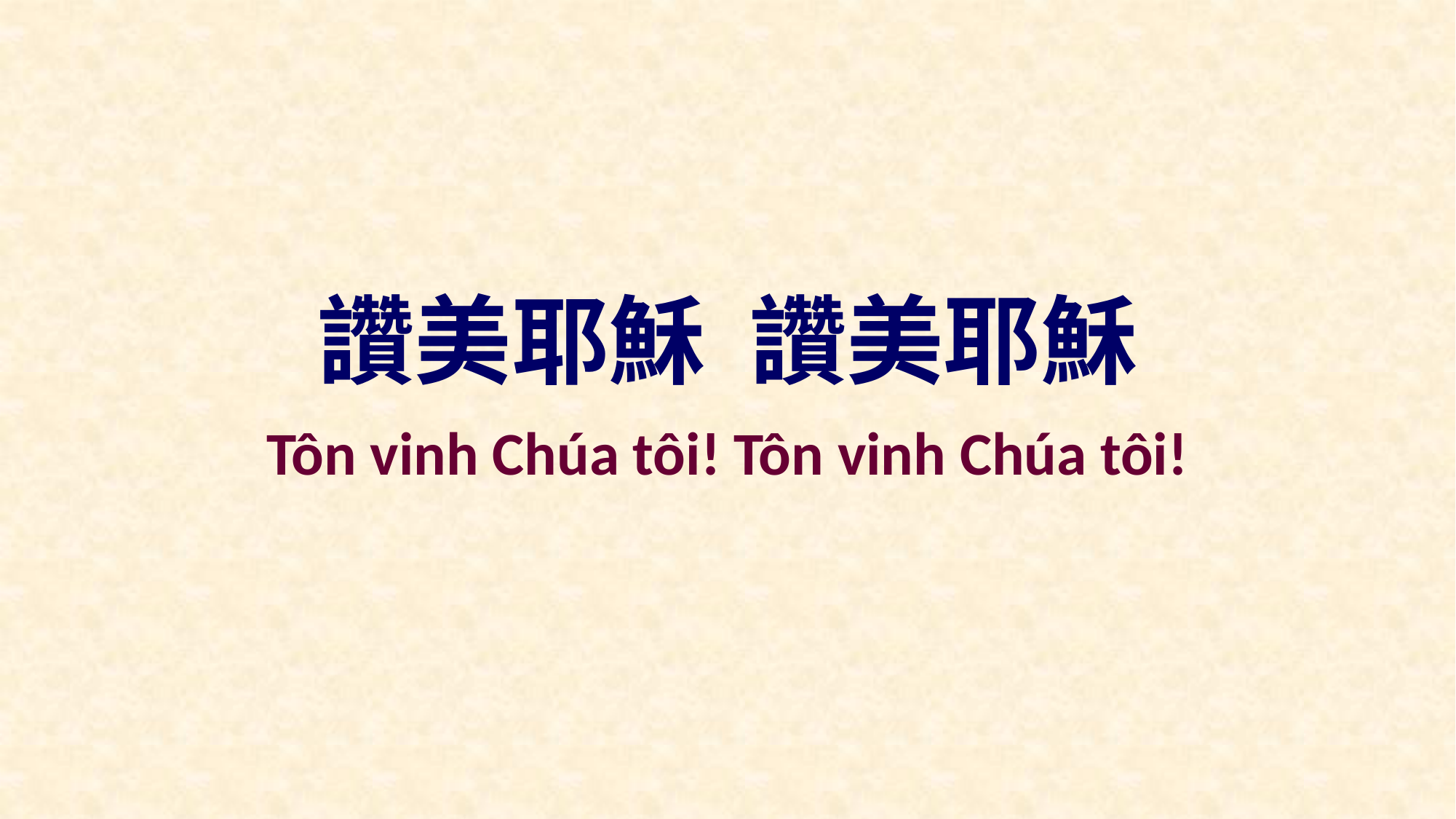

讚美耶穌  讚美耶穌
Tôn vinh Chúa tôi! Tôn vinh Chúa tôi!